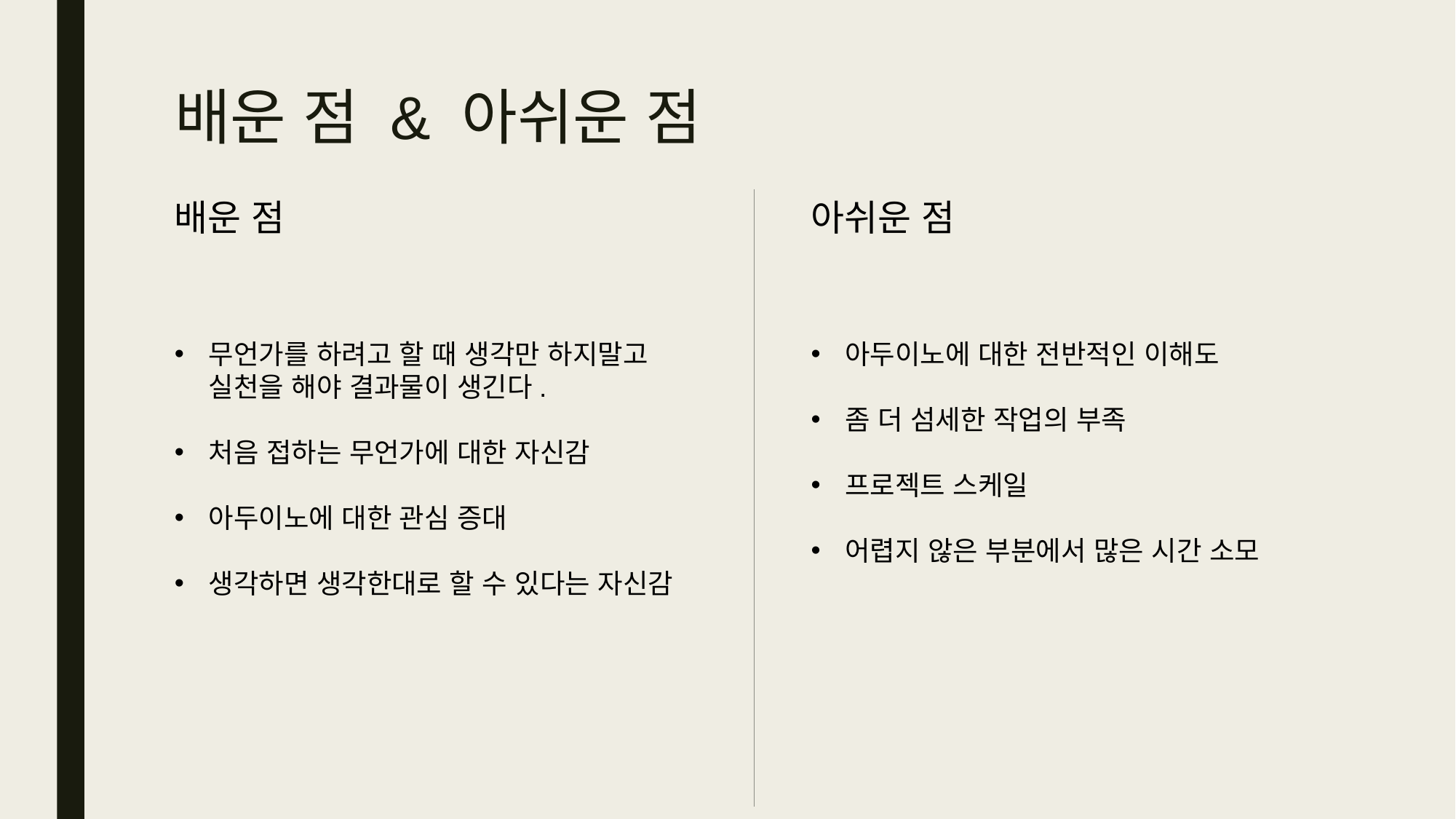

# 배운 점 & 아쉬운 점
배운 점
아쉬운 점
무언가를 하려고 할 때 생각만 하지말고 실천을 해야 결과물이 생긴다.

처음 접하는 무언가에 대한 자신감

아두이노에 대한 관심 증대

생각하면 생각한대로 할 수 있다는 자신감
아두이노에 대한 전반적인 이해도

좀 더 섬세한 작업의 부족

프로젝트 스케일

어렵지 않은 부분에서 많은 시간 소모